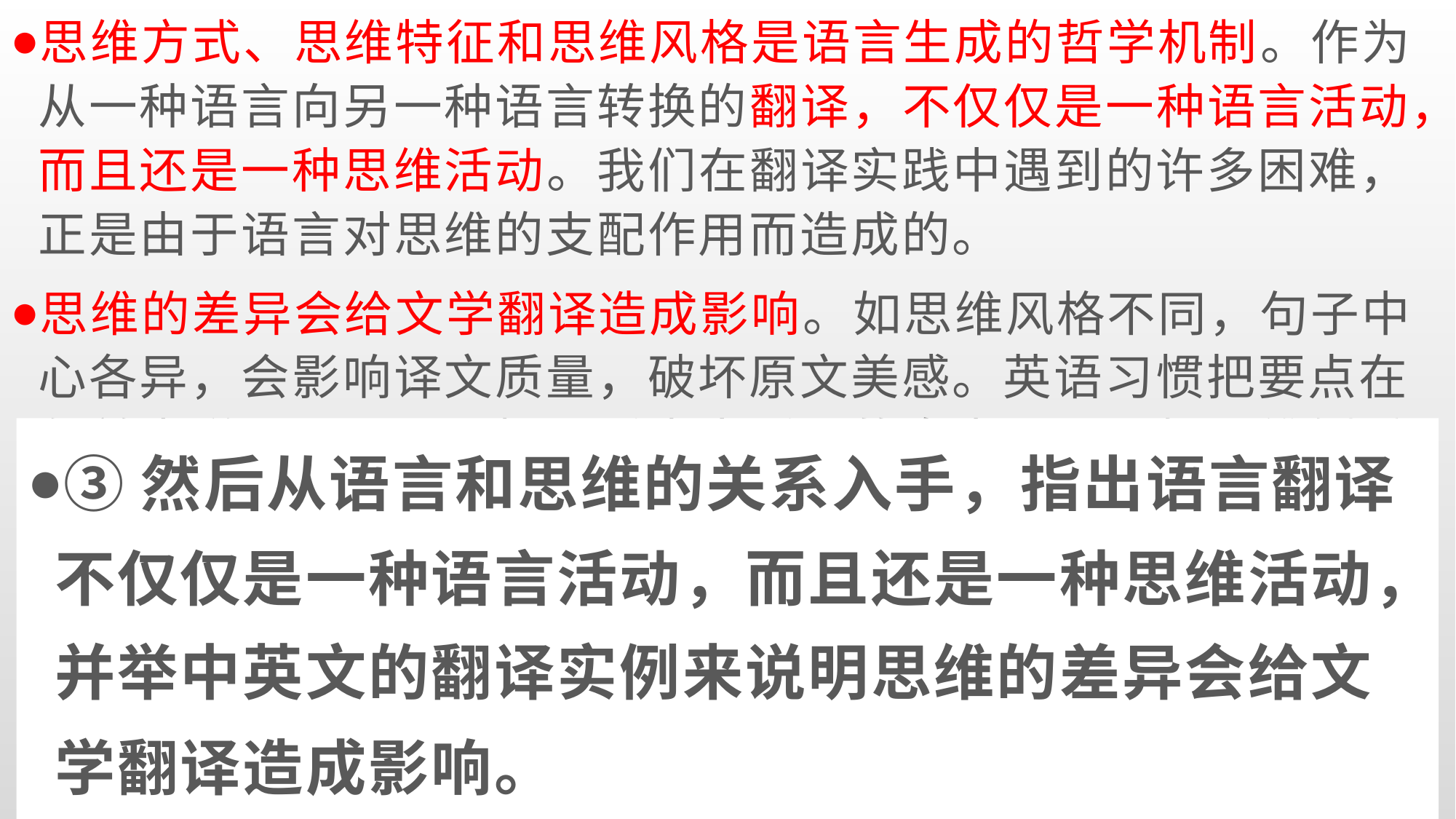

思维方式、思维特征和思维风格是语言生成的哲学机制。作为从一种语言向另一种语言转换的翻译，不仅仅是一种语言活动，而且还是一种思维活动。我们在翻译实践中遇到的许多困难，正是由于语言对思维的支配作用而造成的。
思维的差异会给文学翻译造成影响。如思维风格不同，句子中心各异，会影响译文质量，破坏原文美感。英语习惯把要点在句首先说，而汉语习惯最后点出话语的息中心。又如思维侧重点不同，造成表达形式各异，进而影响译文的自然、流畅。英语重形合，汉语重意合，在翻译中如果我们忽视了这种由思维差异而造成的句式特点，那么我们的译文会支离破碎，或会冗长板结。如果把“Mary didn’t remember her mother who died when she was two years old”译成“玛丽不记得她那在她两岁时死去的母亲了”，就有悖于汉语表达法。
③然后从语言和思维的关系入手，指出语言翻译不仅仅是一种语言活动，而且还是一种思维活动，并举中英文的翻译实例来说明思维的差异会给文学翻译造成影响。